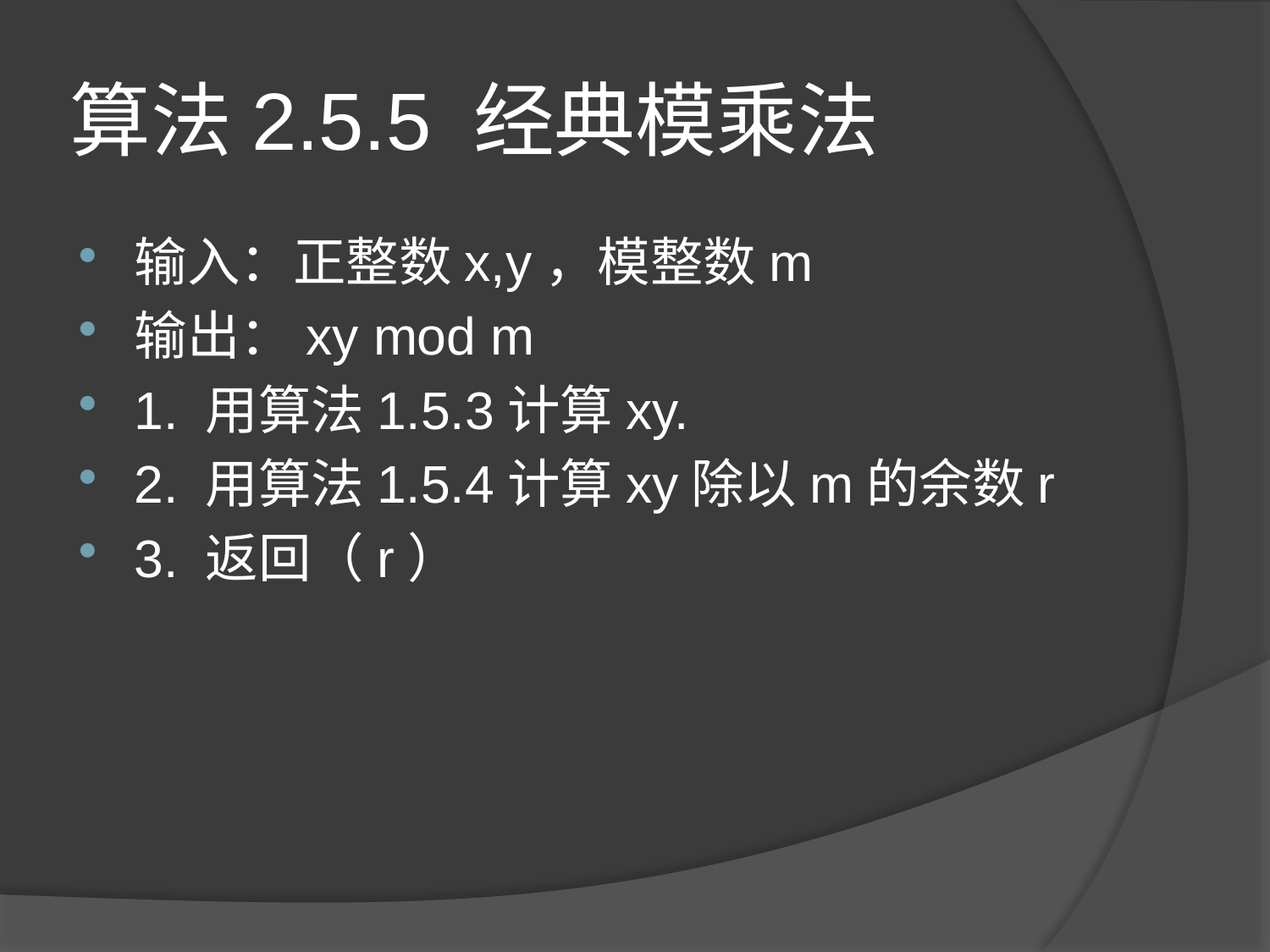

# 算法2.5.5 经典模乘法
输入：正整数x,y，模整数m
输出：xy mod m
1. 用算法1.5.3计算xy.
2. 用算法1.5.4计算xy除以m的余数r
3. 返回（r）